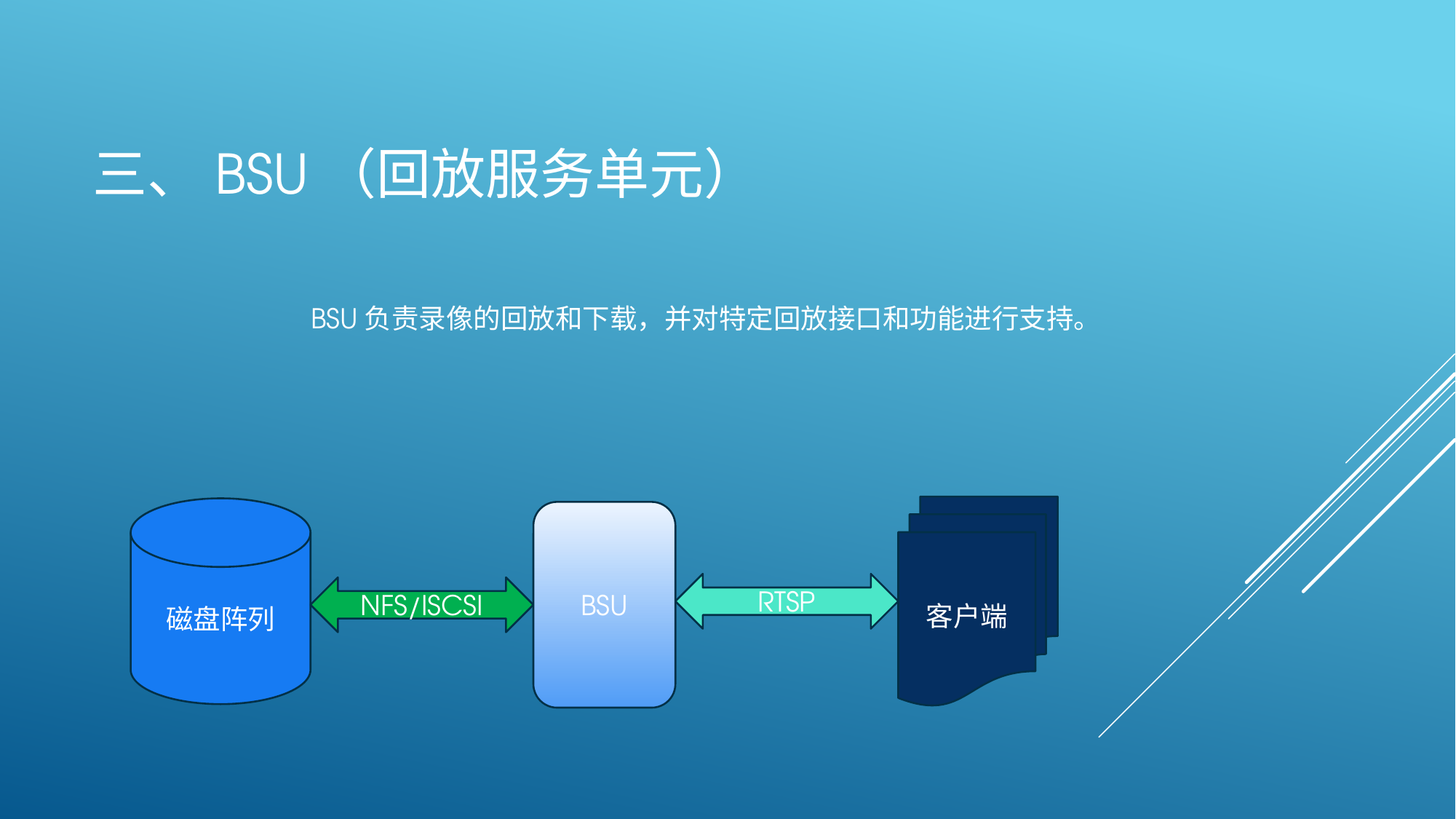

# 三、BSU（回放服务单元）
		BSU负责录像的回放和下载，并对特定回放接口和功能进行支持。
客户端
磁盘阵列
BSU
RTSP
NFS/ISCSI